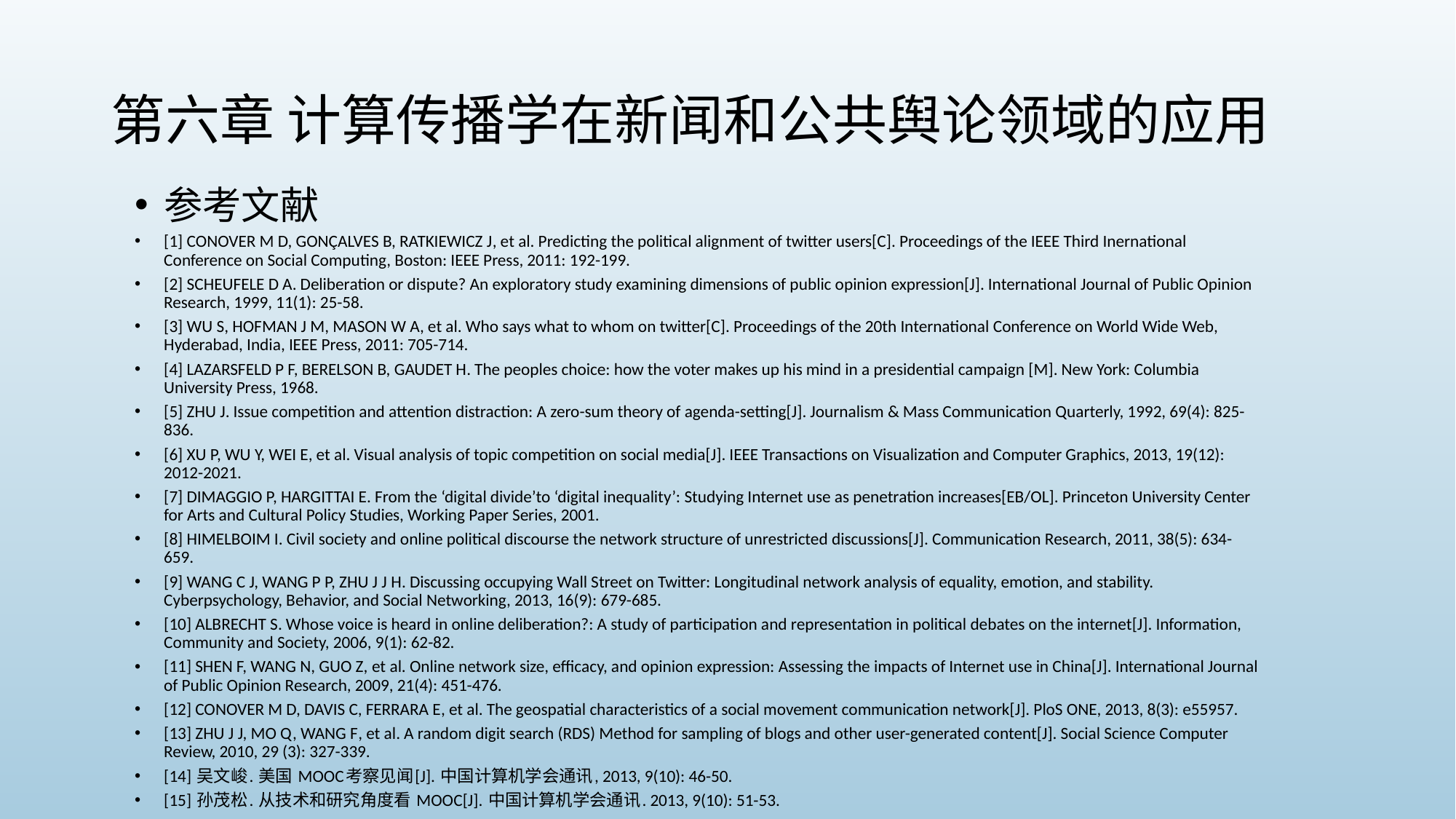

# 第六章 计算传播学在新闻和公共舆论领域的应用
参考文献
[1] Conover M D, Gonçalves B, Ratkiewicz J, et al. Predicting the political alignment of twitter users[C]. Proceedings of the IEEE Third Inernational Conference on Social Computing, Boston: IEEE Press, 2011: 192-199.
[2] Scheufele D A. Deliberation or dispute? An exploratory study examining dimensions of public opinion expression[J]. International Journal of Public Opinion Research, 1999, 11(1): 25-58.
[3] Wu S, Hofman J M, Mason W A, et al. Who says what to whom on twitter[C]. Proceedings of the 20th International Conference on World Wide Web, Hyderabad, India, IEEE Press, 2011: 705-714.
[4] Lazarsfeld P F, Berelson B, Gaudet H. The peoples choice: how the voter makes up his mind in a presidential campaign [M]. New York: Columbia University Press, 1968.
[5] Zhu J. Issue competition and attention distraction: A zero-sum theory of agenda-setting[J]. Journalism & Mass Communication Quarterly, 1992, 69(4): 825-836.
[6] Xu P, Wu Y, Wei E, et al. Visual analysis of topic competition on social media[J]. IEEE Transactions on Visualization and Computer Graphics, 2013, 19(12): 2012-2021.
[7] Dimaggio P, Hargittai E. From the ‘digital divide’to ‘digital inequality’: Studying Internet use as penetration increases[EB/OL]. Princeton University Center for Arts and Cultural Policy Studies, Working Paper Series, 2001.
[8] Himelboim I. Civil society and online political discourse the network structure of unrestricted discussions[J]. Communication Research, 2011, 38(5): 634-659.
[9] Wang C J, Wang P P, Zhu J J H. Discussing occupying Wall Street on Twitter: Longitudinal network analysis of equality, emotion, and stability. Cyberpsychology, Behavior, and Social Networking, 2013, 16(9): 679-685.
[10] Albrecht S. Whose voice is heard in online deliberation?: A study of participation and representation in political debates on the internet[J]. Information, Community and Society, 2006, 9(1): 62-82.
[11] Shen F, Wang N, Guo Z, et al. Online network size, efficacy, and opinion expression: Assessing the impacts of Internet use in China[J]. International Journal of Public Opinion Research, 2009, 21(4): 451-476.
[12] Conover M D, Davis C, Ferrara E, et al. The geospatial characteristics of a social movement communication network[J]. PloS ONE, 2013, 8(3): e55957.
[13] Zhu J J, Mo Q, Wang F, et al. A random digit search (RDS) Method for sampling of blogs and other user-generated content[J]. Social Science Computer Review, 2010, 29 (3): 327-339.
[14] 吴文峻. 美国 MOOC考察见闻[J]. 中国计算机学会通讯, 2013, 9(10): 46-50.
[15] 孙茂松. 从技术和研究角度看 MOOC[J]. 中国计算机学会通讯. 2013, 9(10): 51-53.